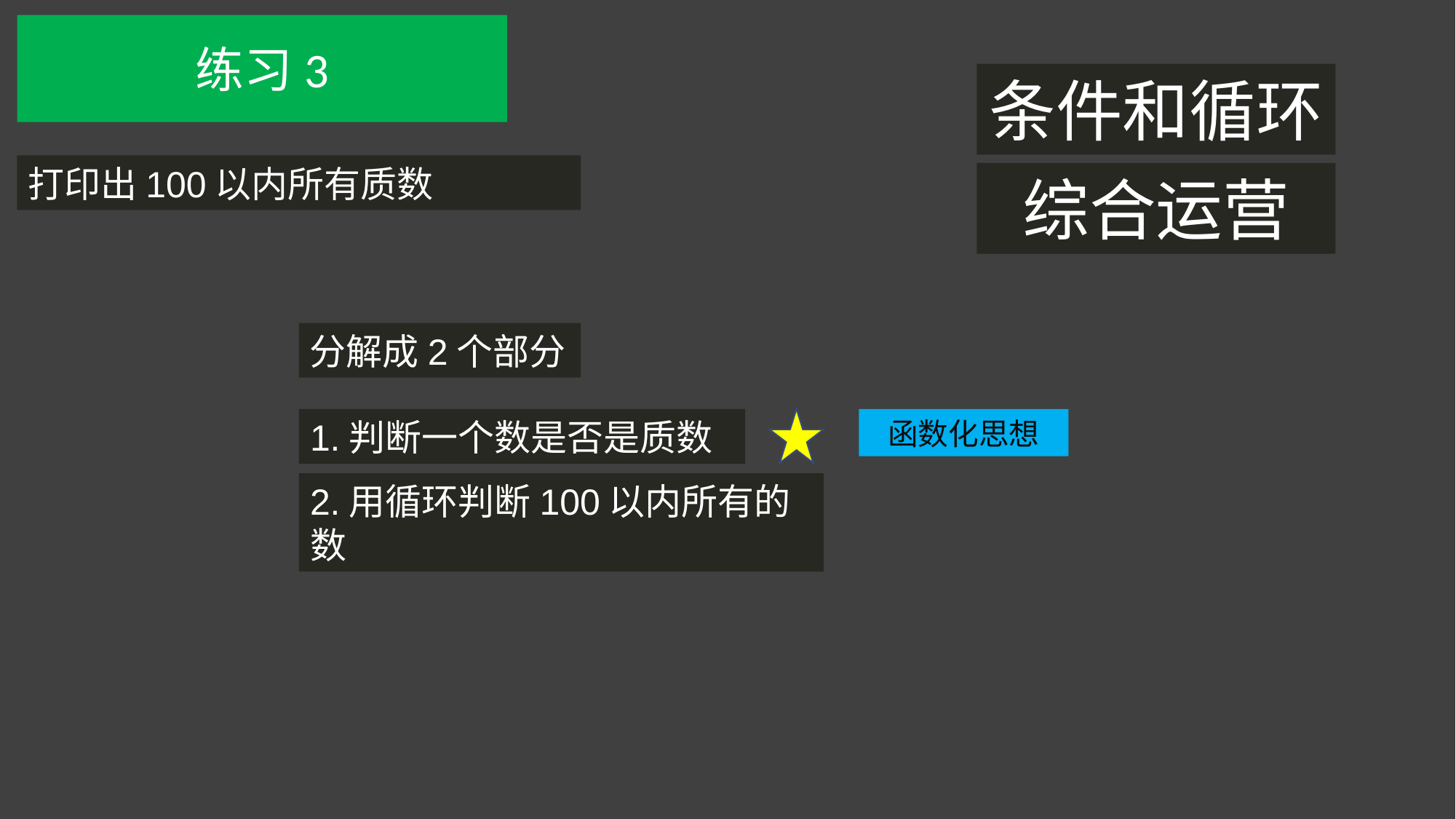

练习3
条件和循环
打印出100以内所有质数
综合运营
分解成2个部分
1.判断一个数是否是质数

函数化思想
2.用循环判断100以内所有的数